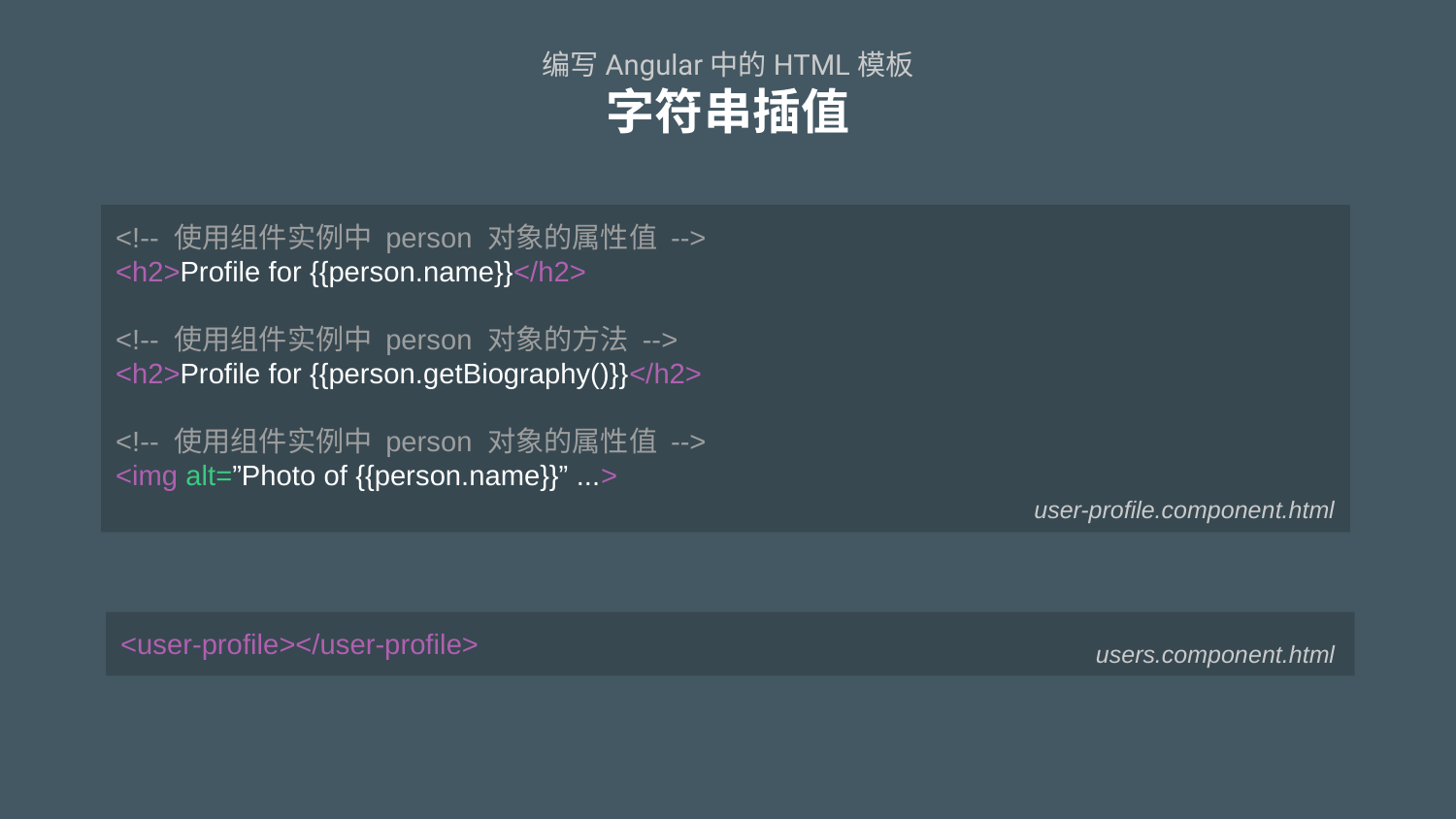

# 编写Angular中的HTML模板 字符串插值
<!-- 使用组件实例中 person 对象的属性值 -->
<h2>Profile for {{person.name}}</h2>
<!-- 使用组件实例中 person 对象的方法 -->
<h2>Profile for {{person.getBiography()}}</h2>
<!-- 使用组件实例中 person 对象的属性值 -->
<img alt=”Photo of {{person.name}}” ...>

user-profile.component.html
<user-profile></user-profile>
users.component.html